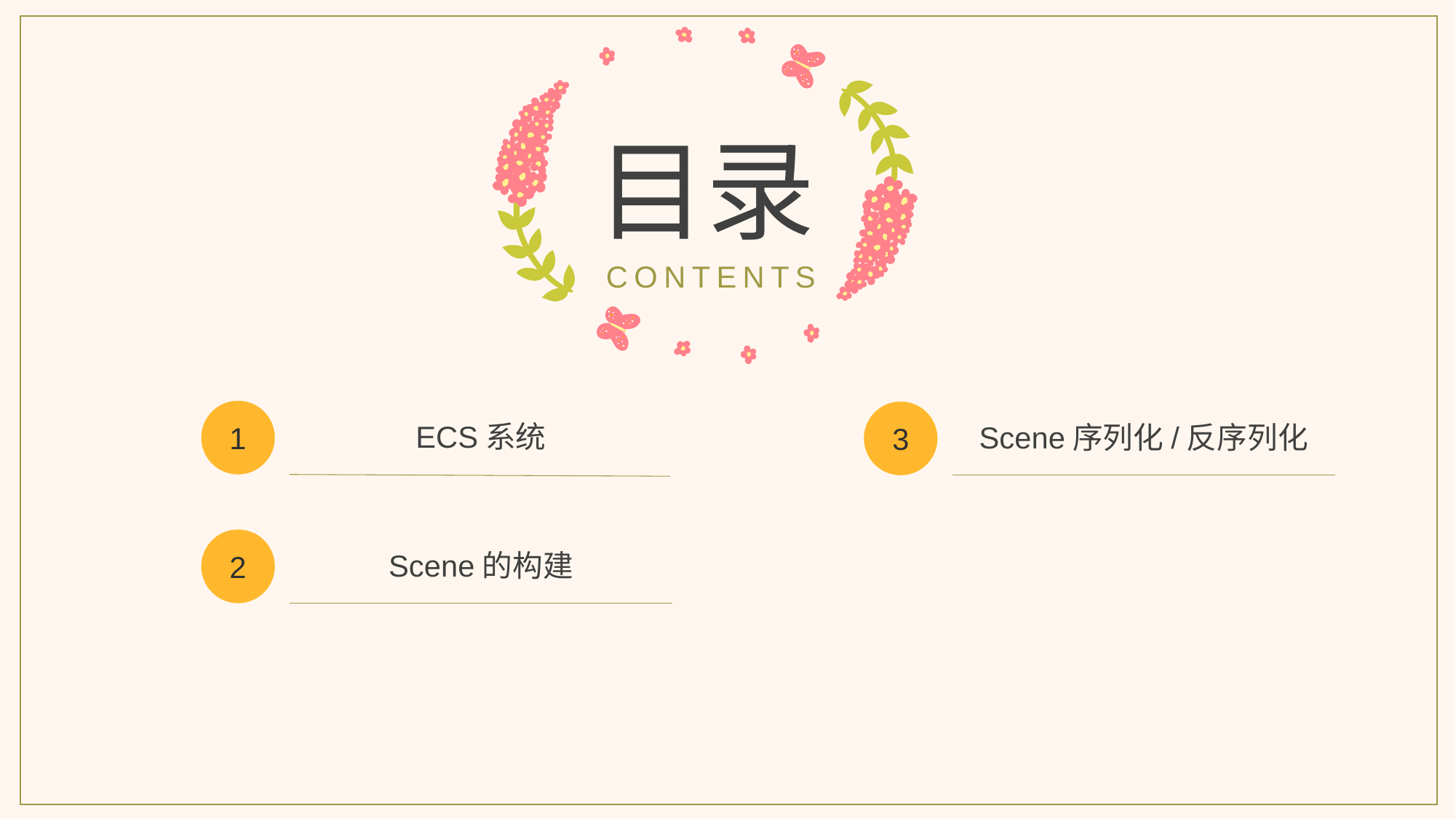

目录
CONTENTS
1
3
ECS系统
Scene序列化/反序列化
2
Scene的构建